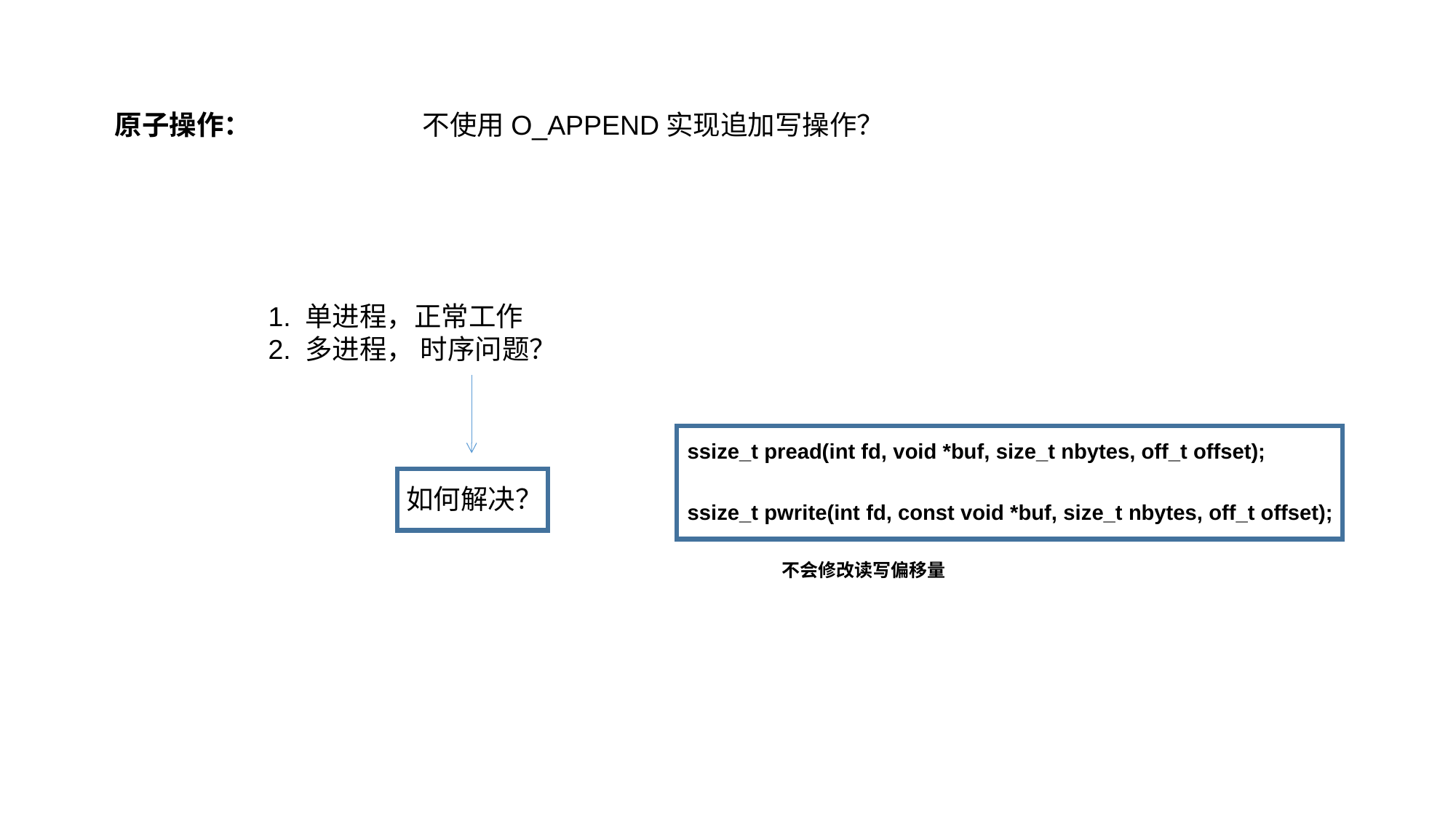

原子操作：
不使用O_APPEND实现追加写操作？

1. 单进程，正常工作
2. 多进程， 时序问题？

ssize_t pread(int fd, void *buf, size_t nbytes, off_t offset);

如何解决？
ssize_t pwrite(int fd, const void *buf, size_t nbytes, off_t offset);
不会修改读写偏移量